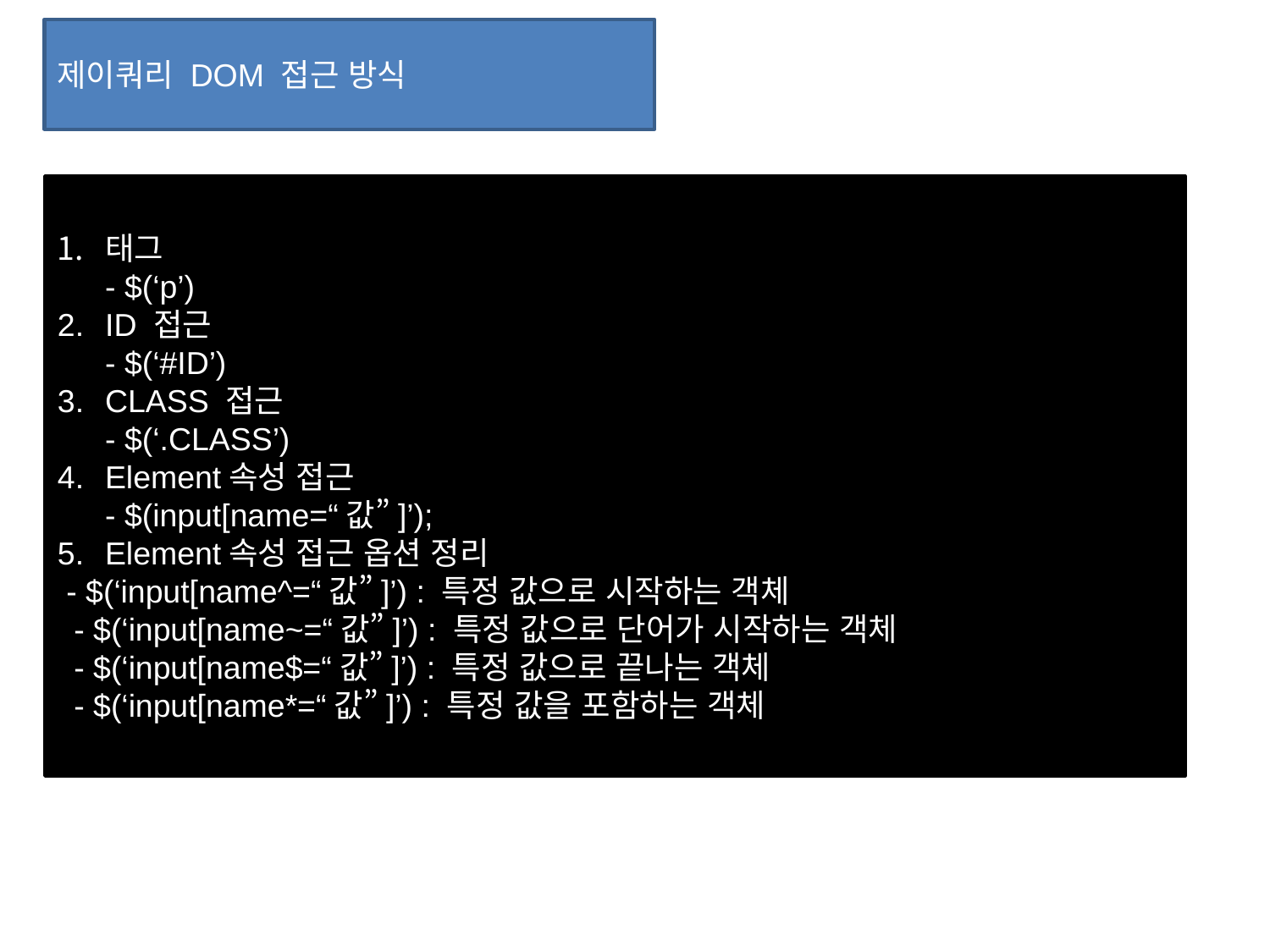

제이쿼리 DOM 접근 방식
태그
- $(‘p’)
ID 접근
- $(‘#ID’)
CLASS 접근
- $(‘.CLASS’)
Element속성 접근
- $(input[name=“값”]’);
Element속성 접근 옵션 정리
 - $(‘input[name^=“값”]’) : 특정 값으로 시작하는 객체
 - $(‘input[name~=“값”]’) : 특정 값으로 단어가 시작하는 객체
 - $(‘input[name$=“값”]’) : 특정 값으로 끝나는 객체
 - $(‘input[name*=“값”]’) : 특정 값을 포함하는 객체